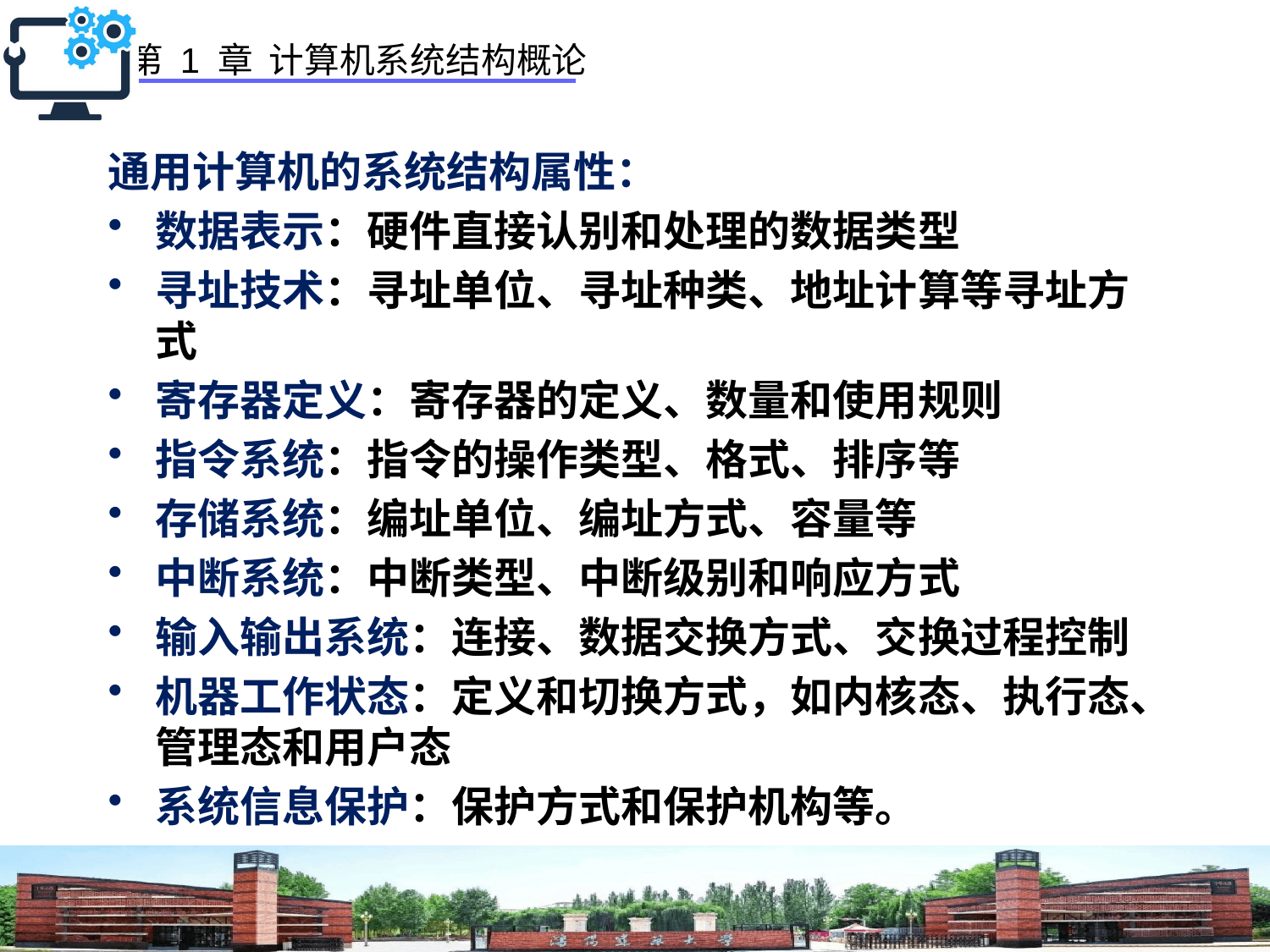

通用计算机的系统结构属性：
数据表示：硬件直接认别和处理的数据类型
寻址技术：寻址单位、寻址种类、地址计算等寻址方式
寄存器定义：寄存器的定义、数量和使用规则
指令系统：指令的操作类型、格式、排序等
存储系统：编址单位、编址方式、容量等
中断系统：中断类型、中断级别和响应方式
输入输出系统：连接、数据交换方式、交换过程控制
机器工作状态：定义和切换方式，如内核态、执行态、管理态和用户态
系统信息保护：保护方式和保护机构等。